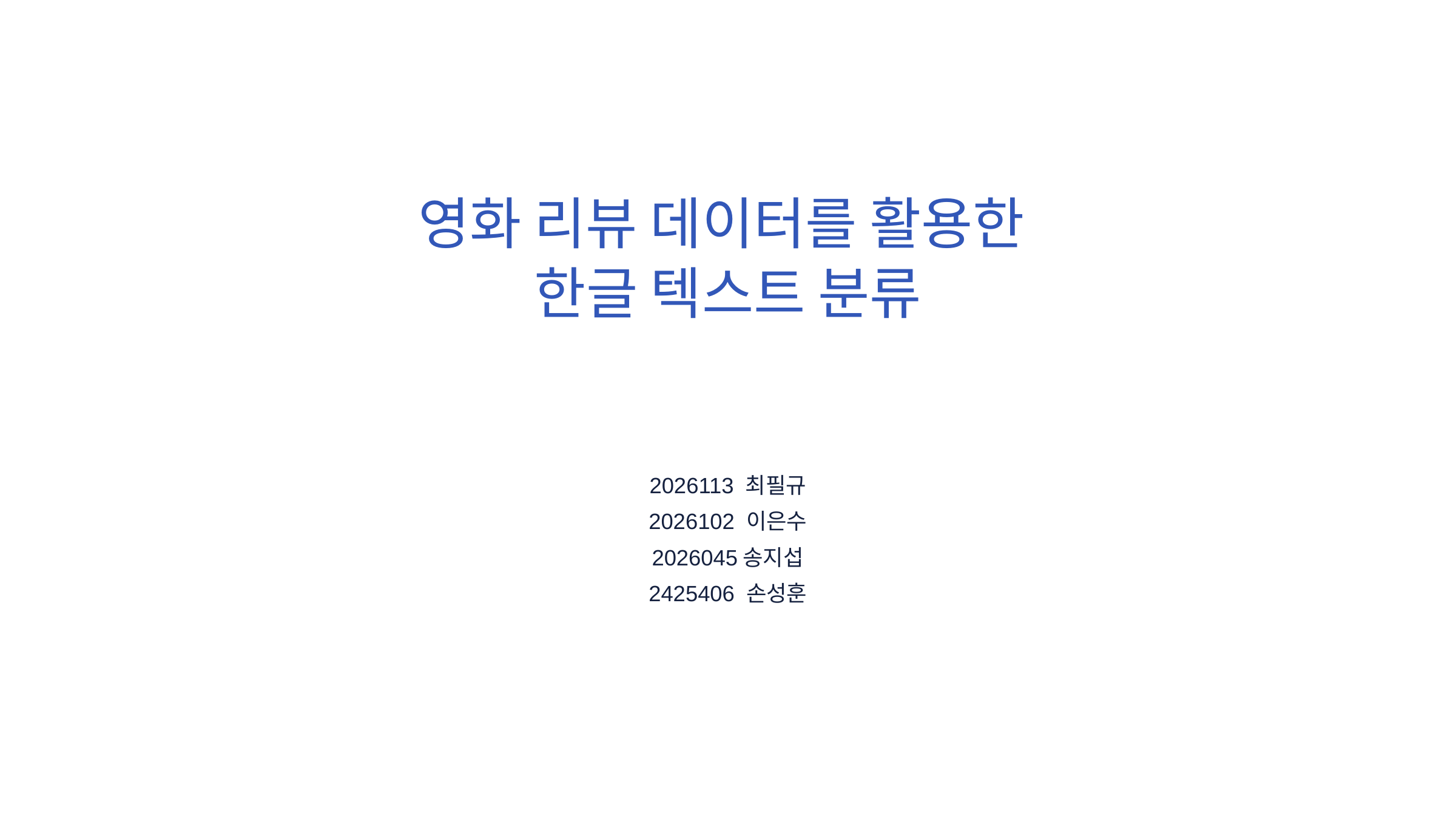

영화 리뷰 데이터를 활용한
한글 텍스트 분류
2026113 최필규
2026102 이은수
2026045	송지섭
2425406 손성훈